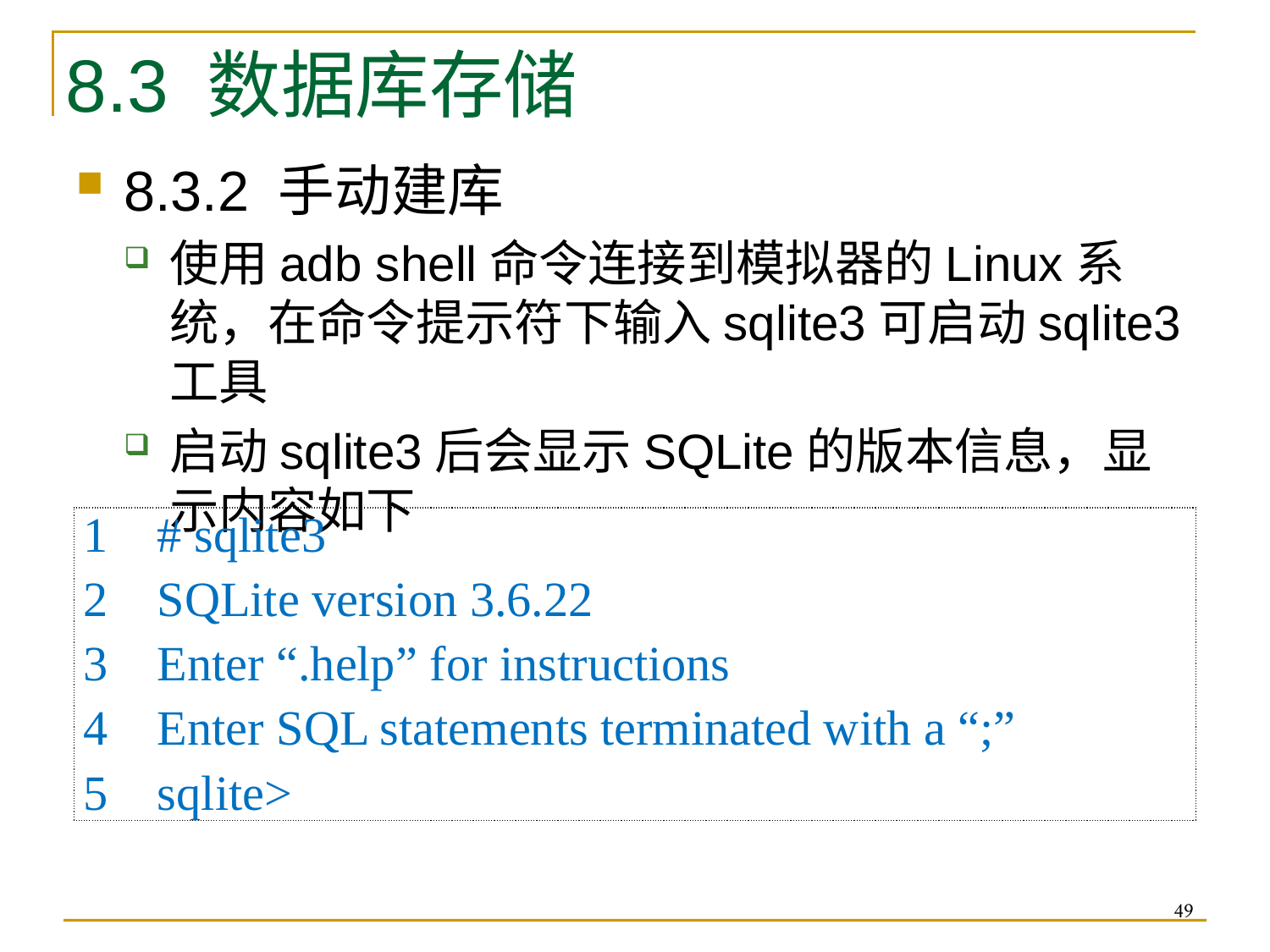

8.3 数据库存储
8.3.2 手动建库
使用adb shell命令连接到模拟器的Linux系统，在命令提示符下输入sqlite3可启动sqlite3工具
启动sqlite3后会显示SQLite的版本信息，显示内容如下
| 1 # sqlite3 2 SQLite version 3.6.22 3 Enter “.help” for instructions 4 Enter SQL statements terminated with a “;” 5 sqlite> |
| --- |
49